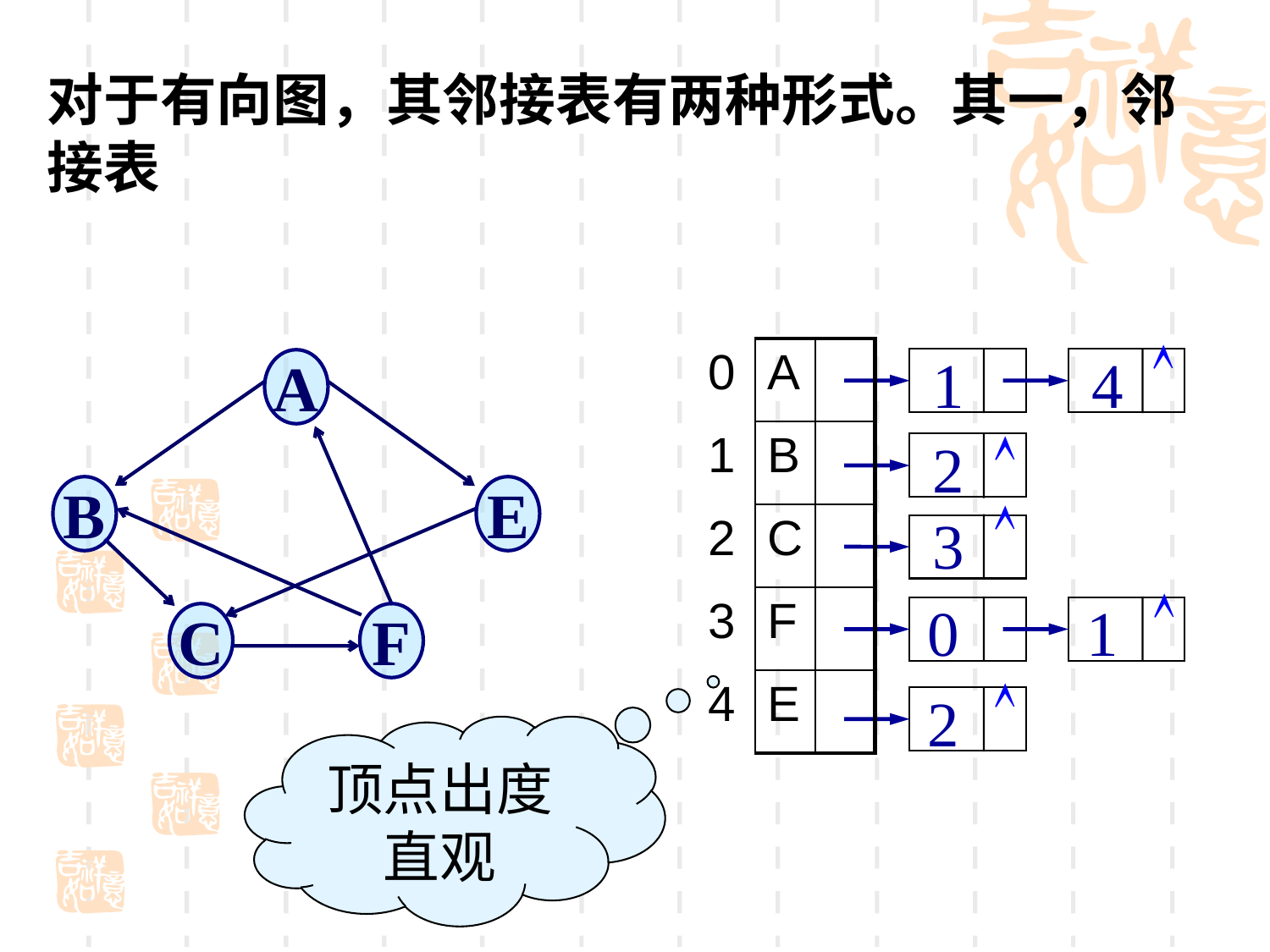

对于有向图，其邻接表有两种形式。其一，邻接表
∧
1        4
| 0 | A |  |
| --- | --- | --- |
| 1 | B |  |
| 2 | C |  |
| 3 | F |  |
| 4 | E |  |

A

B
E

C
F

∧
2

∧
3

∧
0        1

∧
2

顶点出度直观